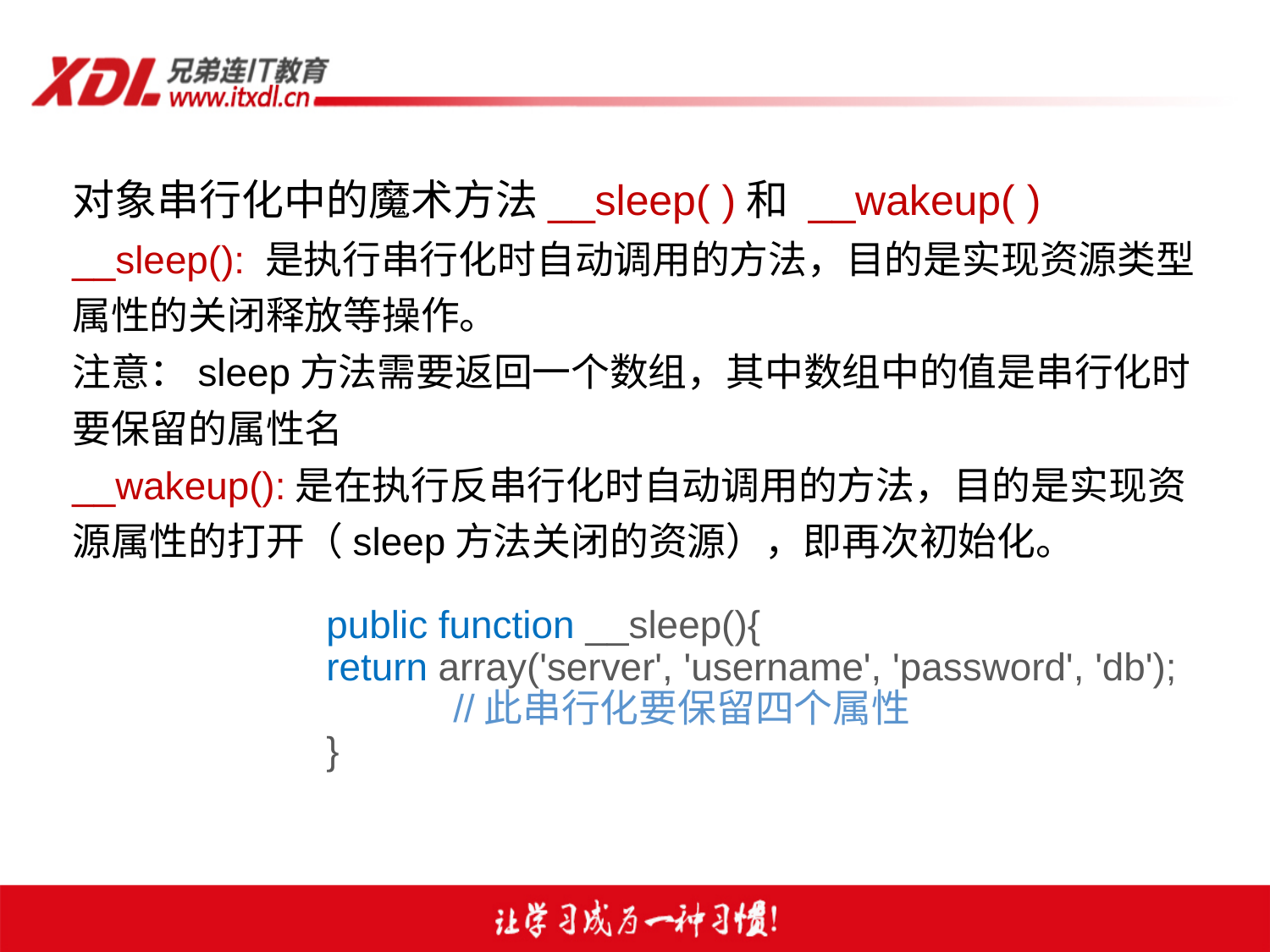

对象串行化中的魔术方法__sleep( )和 __wakeup( )
__sleep(): 是执行串行化时自动调用的方法，目的是实现资源类型属性的关闭释放等操作。
注意：sleep方法需要返回一个数组，其中数组中的值是串行化时要保留的属性名
__wakeup():是在执行反串行化时自动调用的方法，目的是实现资源属性的打开（sleep方法关闭的资源），即再次初始化。

		public function __sleep(){
        		return array('server', 'username', 'password', 'db');
			//此串行化要保留四个属性
    		}